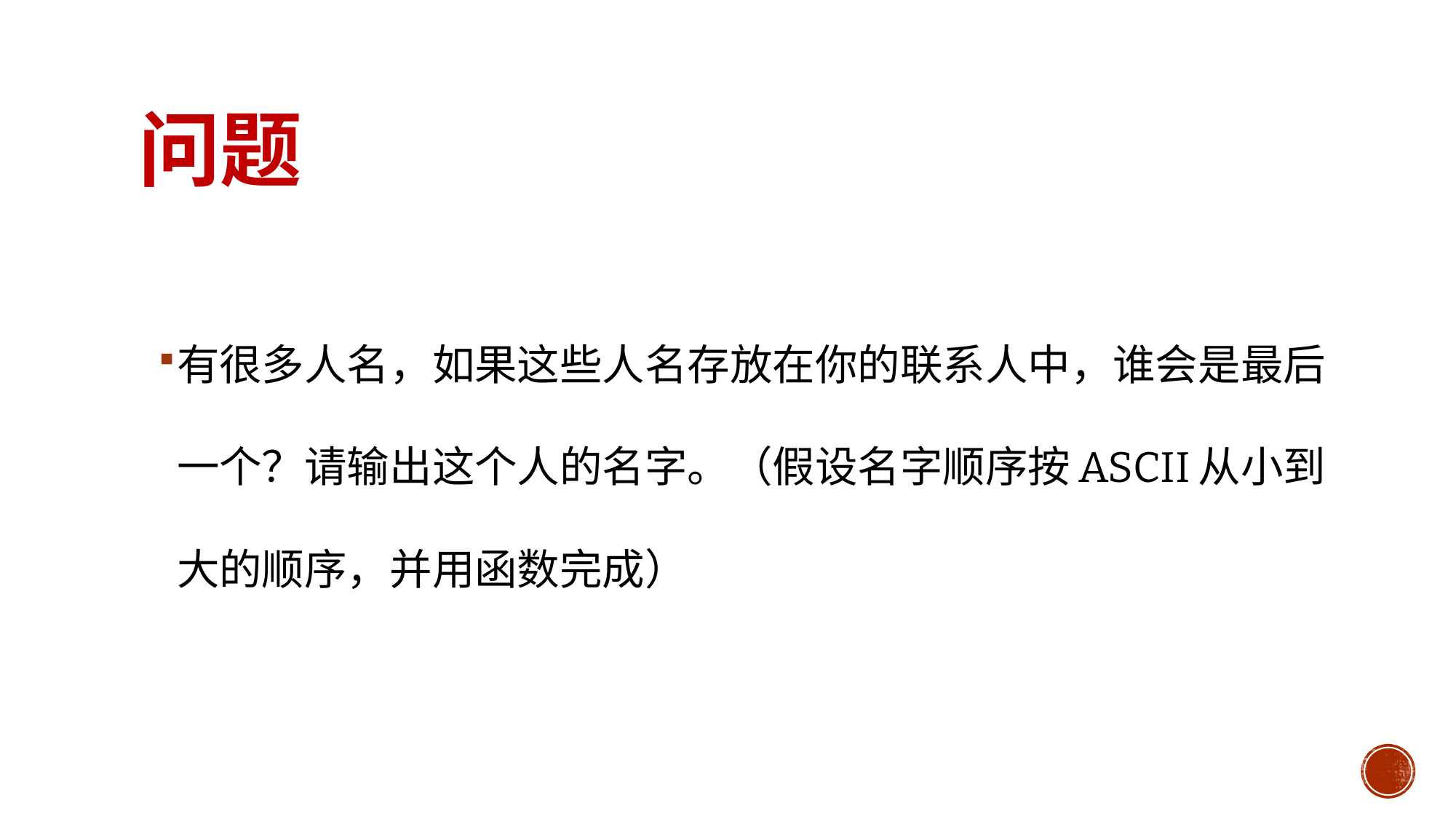

# 问题
有很多人名，如果这些人名存放在你的联系人中，谁会是最后一个？请输出这个人的名字。（假设名字顺序按ASCII从小到大的顺序，并用函数完成）